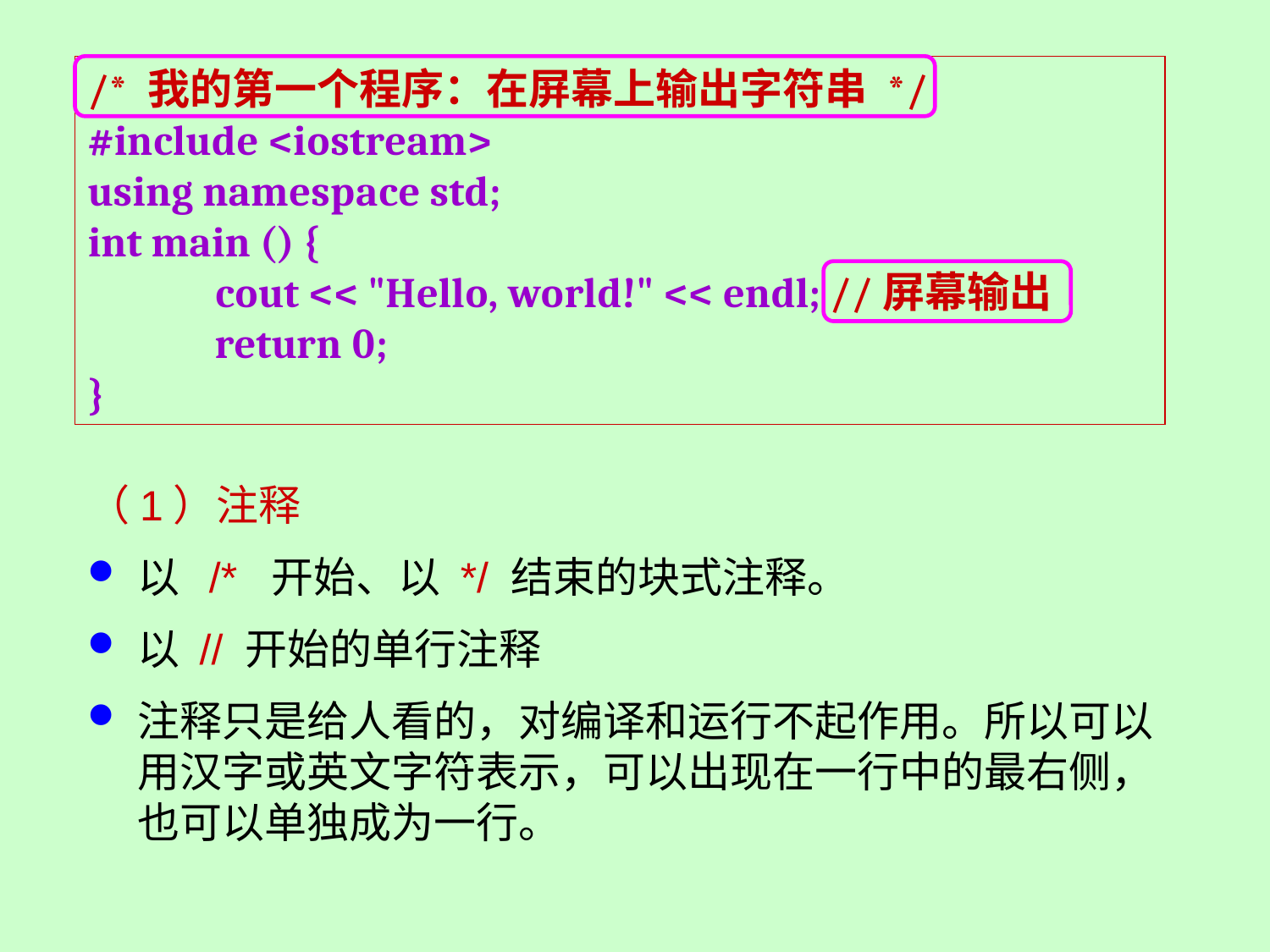

/* 我的第一个程序：在屏幕上输出字符串 */
#include <iostream>
using namespace std;
int main () {
	cout << "Hello, world!" << endl; //屏幕输出
	return 0;
}

（1）注释
以  /*  开始、以 */ 结束的块式注释。
以 // 开始的单行注释
注释只是给人看的，对编译和运行不起作用。所以可以用汉字或英文字符表示，可以出现在一行中的最右侧，也可以单独成为一行。
42